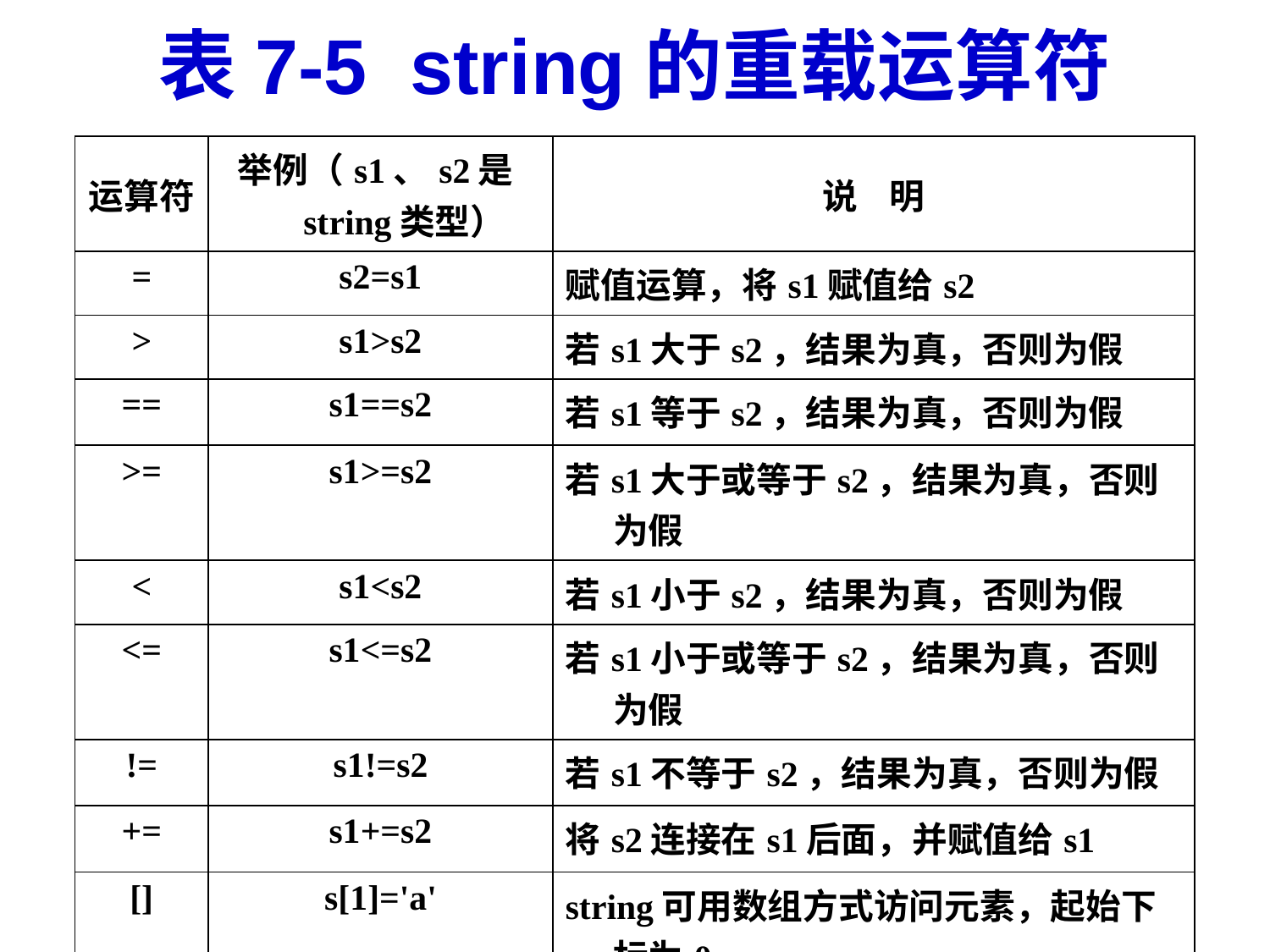

# 表7-5  string的重载运算符
| 运算符 | 举例（s1、s2是string类型） | 说 明 |
| --- | --- | --- |
| = | s2=s1 | 赋值运算，将s1赋值给s2 |
| > | s1>s2 | 若s1大于s2，结果为真，否则为假 |
| == | s1==s2 | 若s1等于s2，结果为真，否则为假 |
| >= | s1>=s2 | 若s1大于或等于s2，结果为真，否则为假 |
| < | s1<s2 | 若s1小于s2，结果为真，否则为假 |
| <= | s1<=s2 | 若s1小于或等于s2，结果为真，否则为假 |
| != | s1!=s2 | 若s1不等于s2，结果为真，否则为假 |
| += | s1+=s2 | 将s2连接在s1后面，并赋值给s1 |
| [] | s[1]='a' | string可用数组方式访问元素，起始下标为0 |